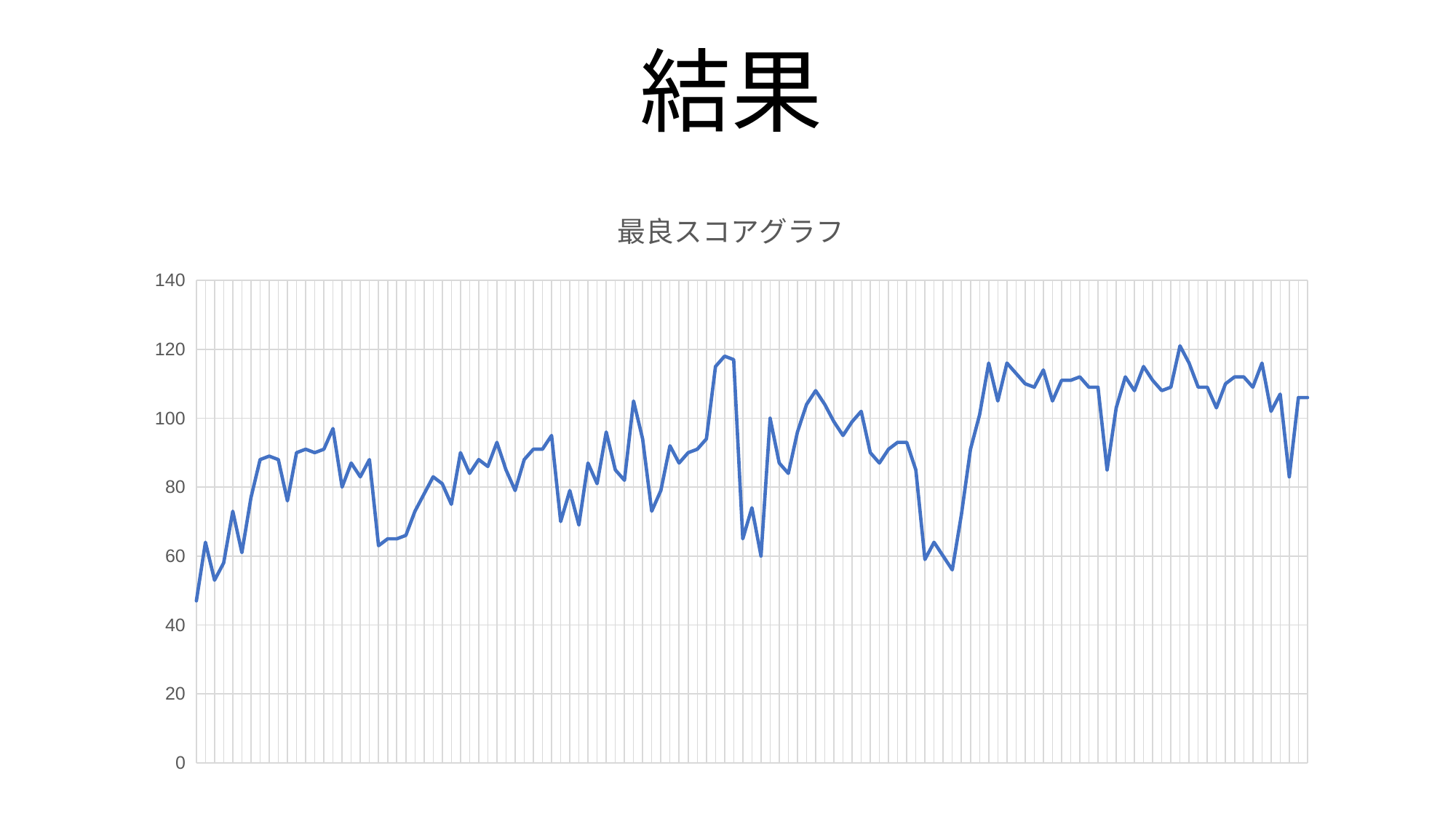

# 結果

### Chart:

| Category | 最良スコアグラフ |
|---|---|
| 1 | 47.0 |
| 2 | 64.0 |
| 3 | 53.0 |
| 4 | 58.0 |
| 5 | 73.0 |
| 6 | 61.0 |
| 7 | 77.0 |
| 8 | 88.0 |
| 9 | 89.0 |
| 10 | 88.0 |
| 11 | 76.0 |
| 12 | 90.0 |
| 13 | 91.0 |
| 14 | 90.0 |
| 15 | 91.0 |
| 16 | 97.0 |
| 17 | 80.0 |
| 18 | 87.0 |
| 19 | 83.0 |
| 20 | 88.0 |
| 21 | 63.0 |
| 22 | 65.0 |
| 23 | 65.0 |
| 24 | 66.0 |
| 25 | 73.0 |
| 26 | 78.0 |
| 27 | 83.0 |
| 28 | 81.0 |
| 29 | 75.0 |
| 30 | 90.0 |
| 31 | 84.0 |
| 32 | 88.0 |
| 33 | 86.0 |
| 34 | 93.0 |
| 35 | 85.0 |
| 36 | 79.0 |
| 37 | 88.0 |
| 38 | 91.0 |
| 39 | 91.0 |
| 40 | 95.0 |
| 41 | 70.0 |
| 42 | 79.0 |
| 43 | 69.0 |
| 44 | 87.0 |
| 45 | 81.0 |
| 46 | 96.0 |
| 47 | 85.0 |
| 48 | 82.0 |
| 49 | 105.0 |
| 50 | 94.0 |
| 51 | 73.0 |
| 52 | 79.0 |
| 53 | 92.0 |
| 54 | 87.0 |
| 55 | 90.0 |
| 56 | 91.0 |
| 57 | 94.0 |
| 58 | 115.0 |
| 59 | 118.0 |
| 60 | 117.0 |
| 61 | 65.0 |
| 62 | 74.0 |
| 63 | 60.0 |
| 64 | 100.0 |
| 65 | 87.0 |
| 66 | 84.0 |
| 67 | 96.0 |
| 68 | 104.0 |
| 69 | 108.0 |
| 70 | 104.0 |
| 71 | 99.0 |
| 72 | 95.0 |
| 73 | 99.0 |
| 74 | 102.0 |
| 75 | 90.0 |
| 76 | 87.0 |
| 77 | 91.0 |
| 78 | 93.0 |
| 79 | 93.0 |
| 80 | 85.0 |
| 81 | 59.0 |
| 82 | 64.0 |
| 83 | 60.0 |
| 84 | 56.0 |
| 85 | 72.0 |
| 86 | 91.0 |
| 87 | 101.0 |
| 88 | 116.0 |
| 89 | 105.0 |
| 90 | 116.0 |
| 91 | 113.0 |
| 92 | 110.0 |
| 93 | 109.0 |
| 94 | 114.0 |
| 95 | 105.0 |
| 96 | 111.0 |
| 97 | 111.0 |
| 98 | 112.0 |
| 99 | 109.0 |
| 100 | 109.0 |
| 101 | 85.0 |
| 102 | 103.0 |
| 103 | 112.0 |
| 104 | 108.0 |
| 105 | 115.0 |
| 106 | 111.0 |
| 107 | 108.0 |
| 108 | 109.0 |
| 109 | 121.0 |
| 110 | 116.0 |
| 111 | 109.0 |
| 112 | 109.0 |
| 113 | 103.0 |
| 114 | 110.0 |
| 115 | 112.0 |
| 116 | 112.0 |
| 117 | 109.0 |
| 118 | 116.0 |
| 119 | 102.0 |
| 120 | 107.0 |
| 121 | 83.0 |
| 122 | 106.0 |
| 123 | 106.0 |